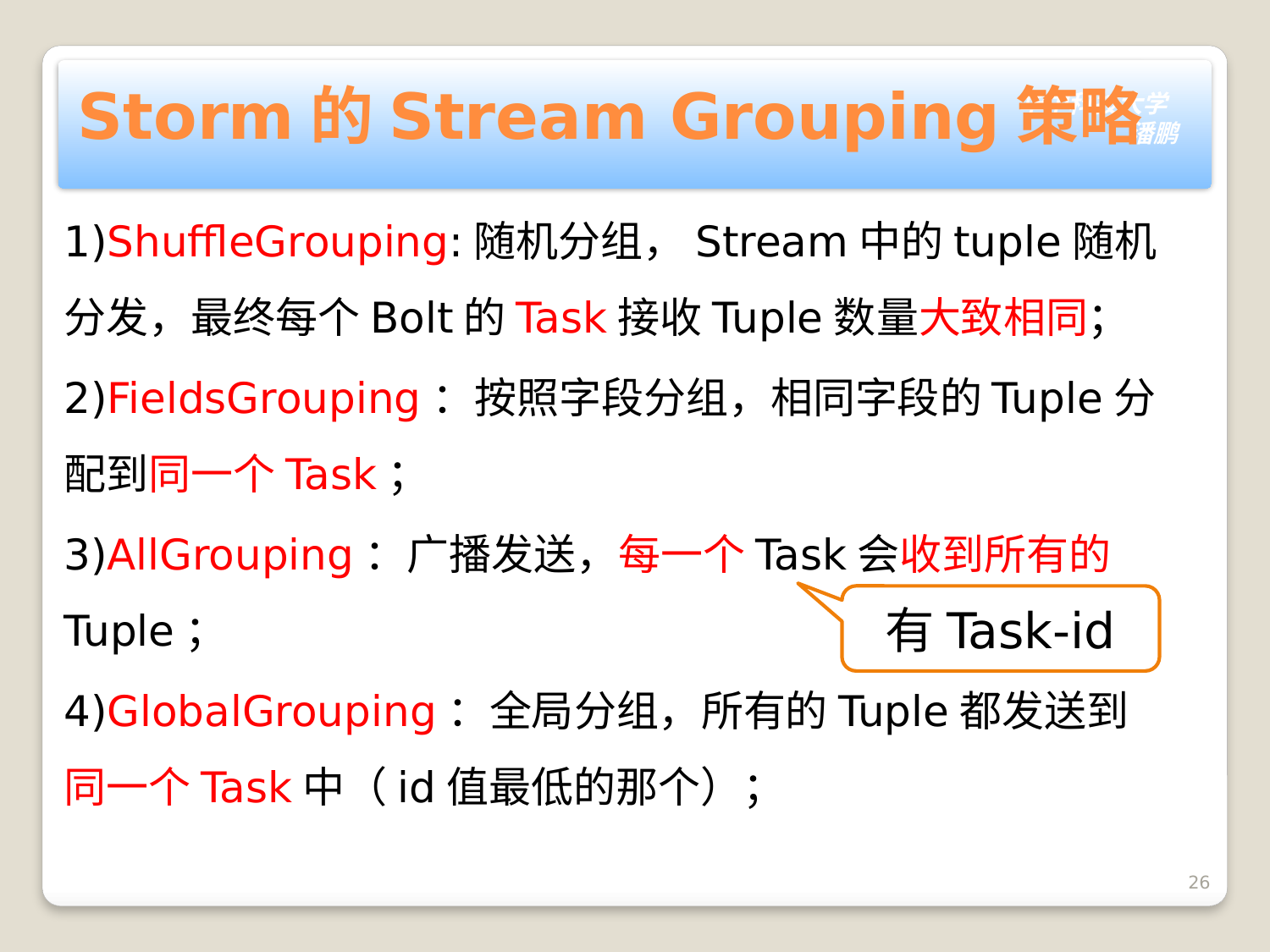

# Storm的Stream Grouping策略
1)ShuffleGrouping:随机分组，Stream中的tuple随机分发，最终每个Bolt的Task接收Tuple数量大致相同；
2)FieldsGrouping：按照字段分组，相同字段的Tuple分配到同一个Task；
3)AllGrouping：广播发送，每一个Task会收到所有的Tuple；
4)GlobalGrouping：全局分组，所有的Tuple都发送到同一个Task中（id值最低的那个）；
有Task-id
26